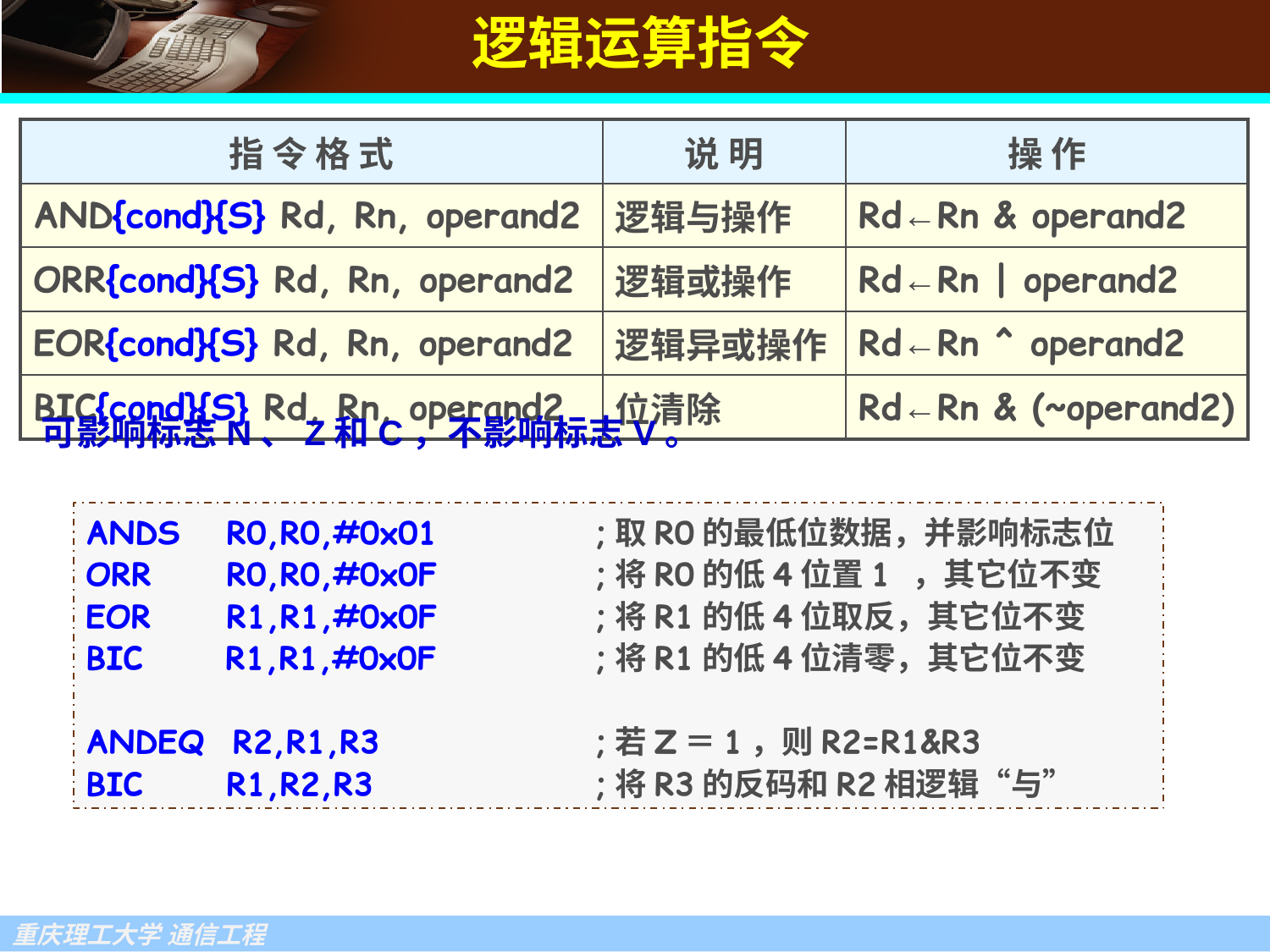

# 逻辑运算指令
| 指 令 格 式 | 说 明 | 操 作 |
| --- | --- | --- |
| AND{cond}{S} Rd, Rn, operand2 | 逻辑与操作 | Rd←Rn & operand2 |
| ORR{cond}{S} Rd, Rn, operand2 | 逻辑或操作 | Rd←Rn | operand2 |
| EOR{cond}{S} Rd, Rn, operand2 | 逻辑异或操作 | Rd←Rn ^ operand2 |
| BIC{cond}{S} Rd, Rn, operand2 | 位清除 | Rd←Rn & (~operand2) |
可影响标志N、Z和C，不影响标志V。
ANDS	 R0,R0,#0x01		;取R0的最低位数据，并影响标志位
ORR	 R0,R0,#0x0F		;将R0的低4位置1 ，其它位不变
EOR	 R1,R1,#0x0F		;将R1的低4位取反，其它位不变
BIC      R1,R1,#0x0F		;将R1的低4位清零，其它位不变

ANDEQ  R2,R1,R3		;若Z＝1，则R2=R1&R3
BIC	 R1,R2,R3		;将R3的反码和R2相逻辑“与”